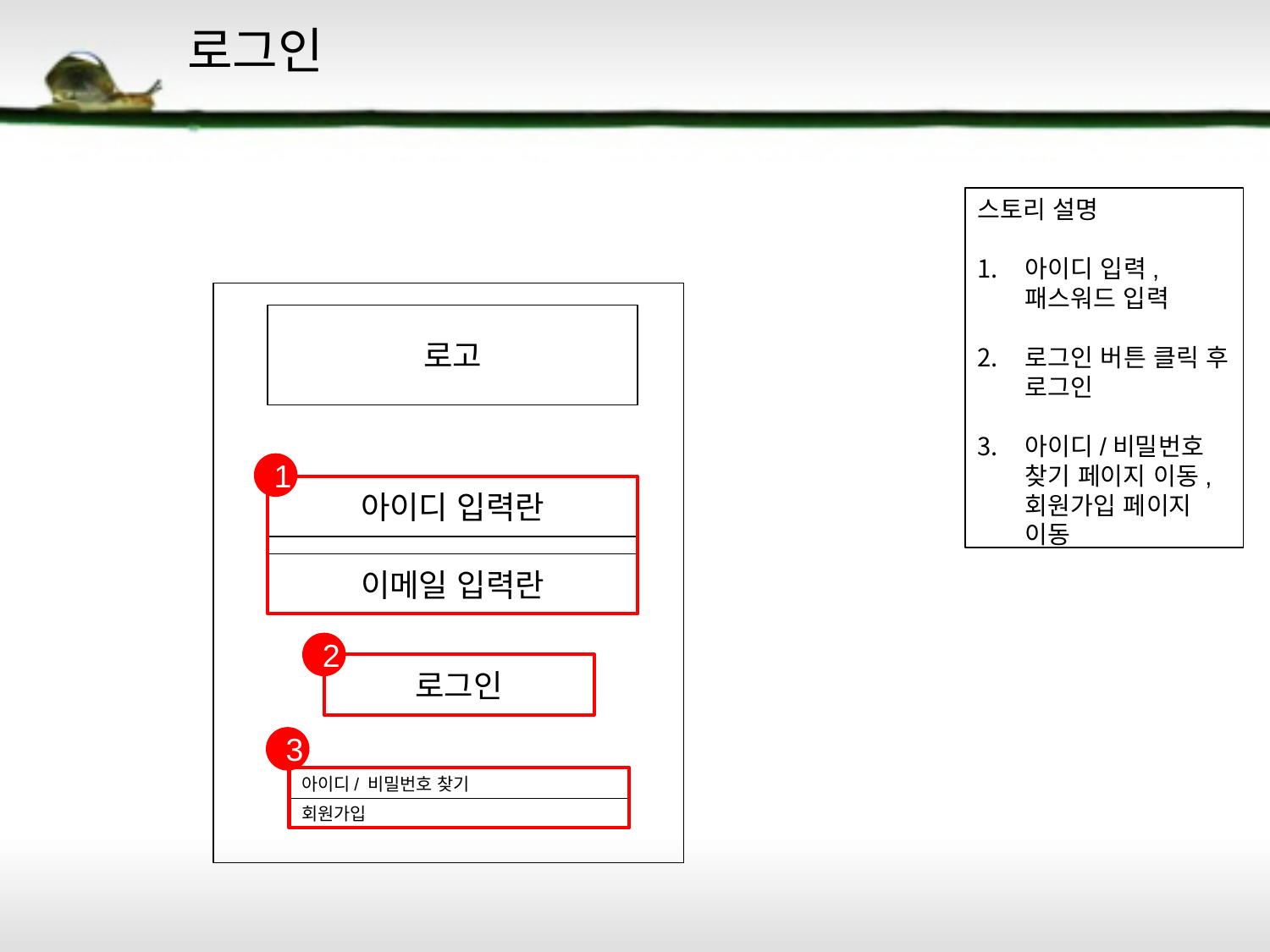

로그인
스토리 설명

아이디 입력, 패스워드 입력

로그인 버튼 클릭 후 로그인

아이디/비밀번호 찾기 페이지 이동, 회원가입 페이지 이동

로고
아이디 입력란
이메일 입력란
로그인
아이디/ 비밀번호 찾기
회원가입
1

2

3